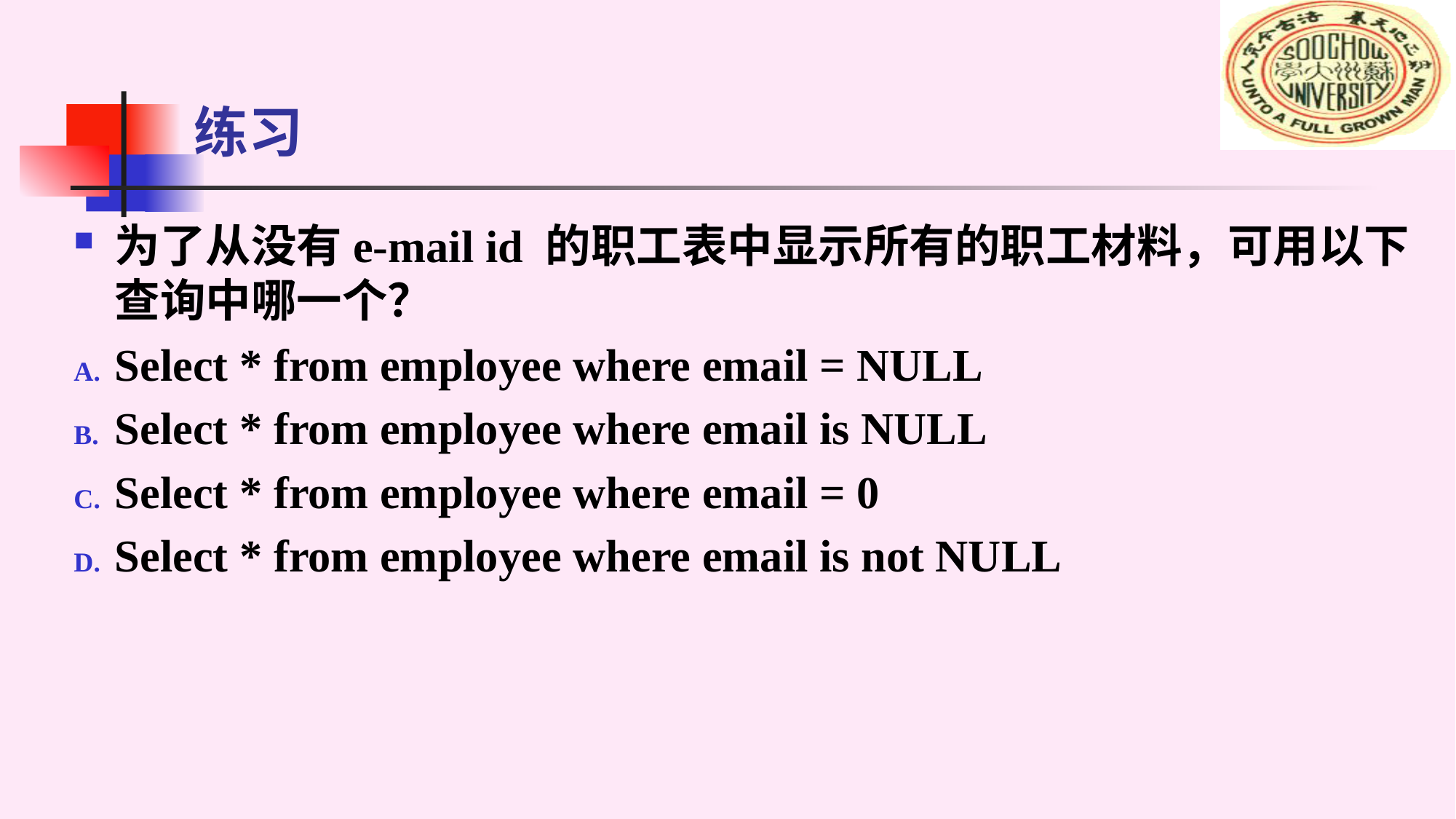

# 练习
为了从没有e-mail id 的职工表中显示所有的职工材料，可用以下查询中哪一个？
Select * from employee where email = NULL
Select * from employee where email is NULL
Select * from employee where email = 0
Select * from employee where email is not NULL